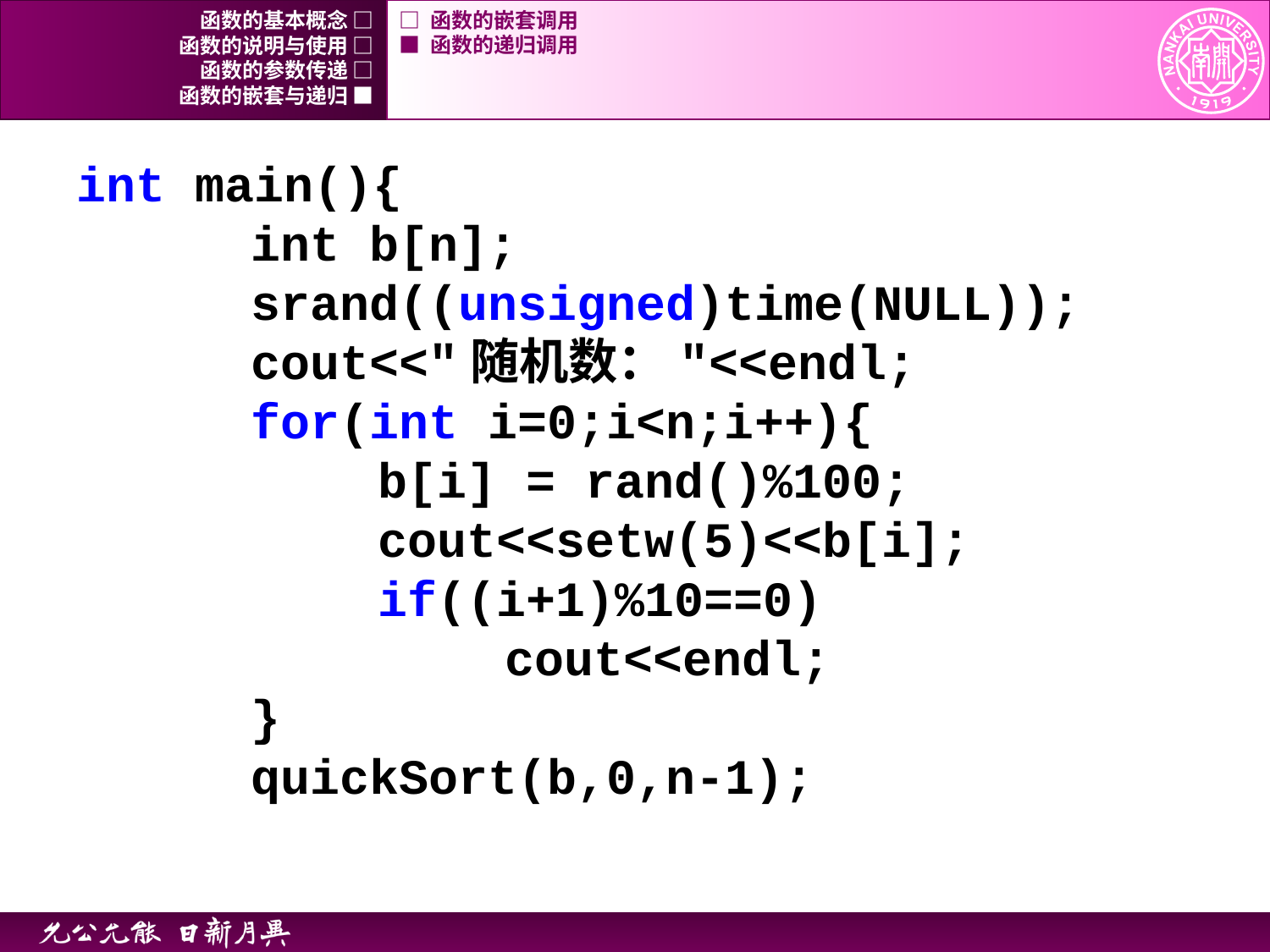

函数的基本概念 □
□ 函数的嵌套调用
函数的说明与使用 □
■ 函数的递归调用
函数的参数传递 □

函数的嵌套与递归 ■

int main(){
		int b[n];
		srand((unsigned)time(NULL));
		cout<<"随机数："<<endl;
		for(int i=0;i<n;i++){
			b[i] = rand()%100;
			cout<<setw(5)<<b[i];
			if((i+1)%10==0)
				cout<<endl;
		}
		quickSort(b,0,n-1);